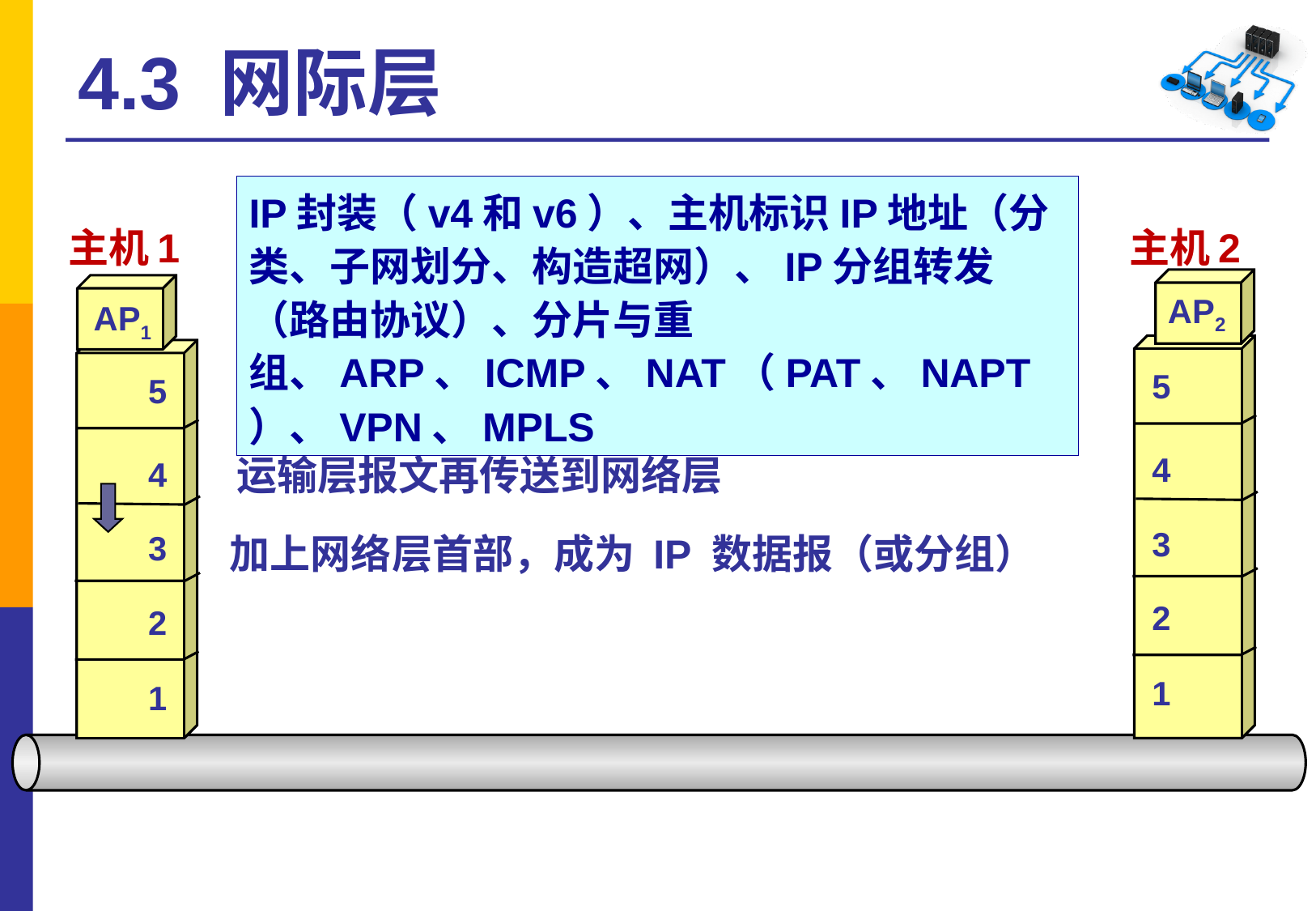

# 4.3 网际层

IP封装（v4和v6）、主机标识IP地址（分类、子网划分、构造超网）、IP分组转发（路由协议）、分片与重组、ARP、ICMP、NAT（PAT、NAPT）、VPN、MPLS
主机 1
主机 2

AP2
AP1

5
5

4
运输层报文再传送到网络层
4

3
3
加上网络层首部，成为 IP 数据报（或分组）

2
2

1
1